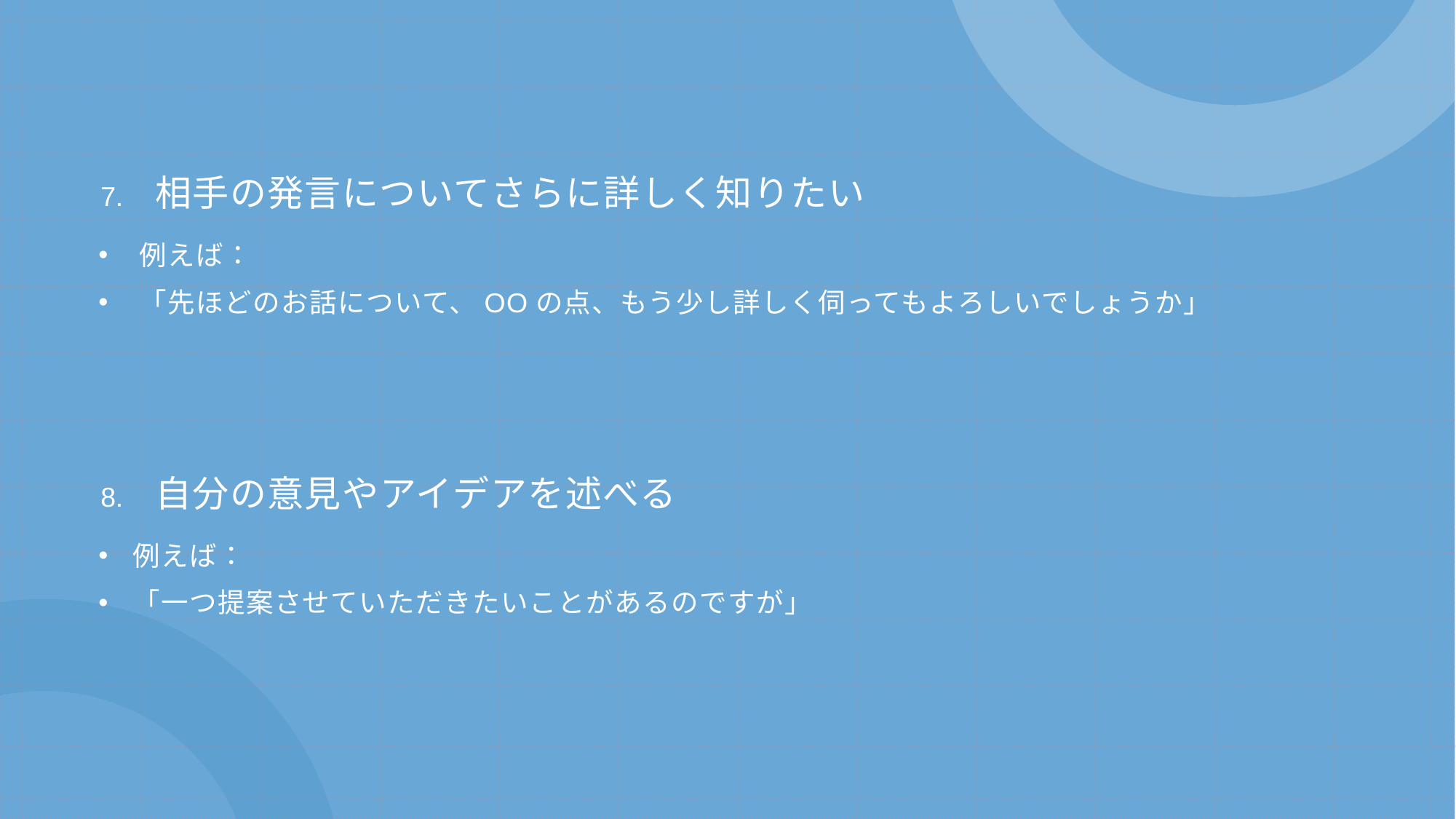

相手の発言についてさらに詳しく知りたい
例えば：
「先ほどのお話について、OOの点、もう少し詳しく伺ってもよろしいでしょうか」
自分の意見やアイデアを述べる
例えば：
「一つ提案させていただきたいことがあるのですが」